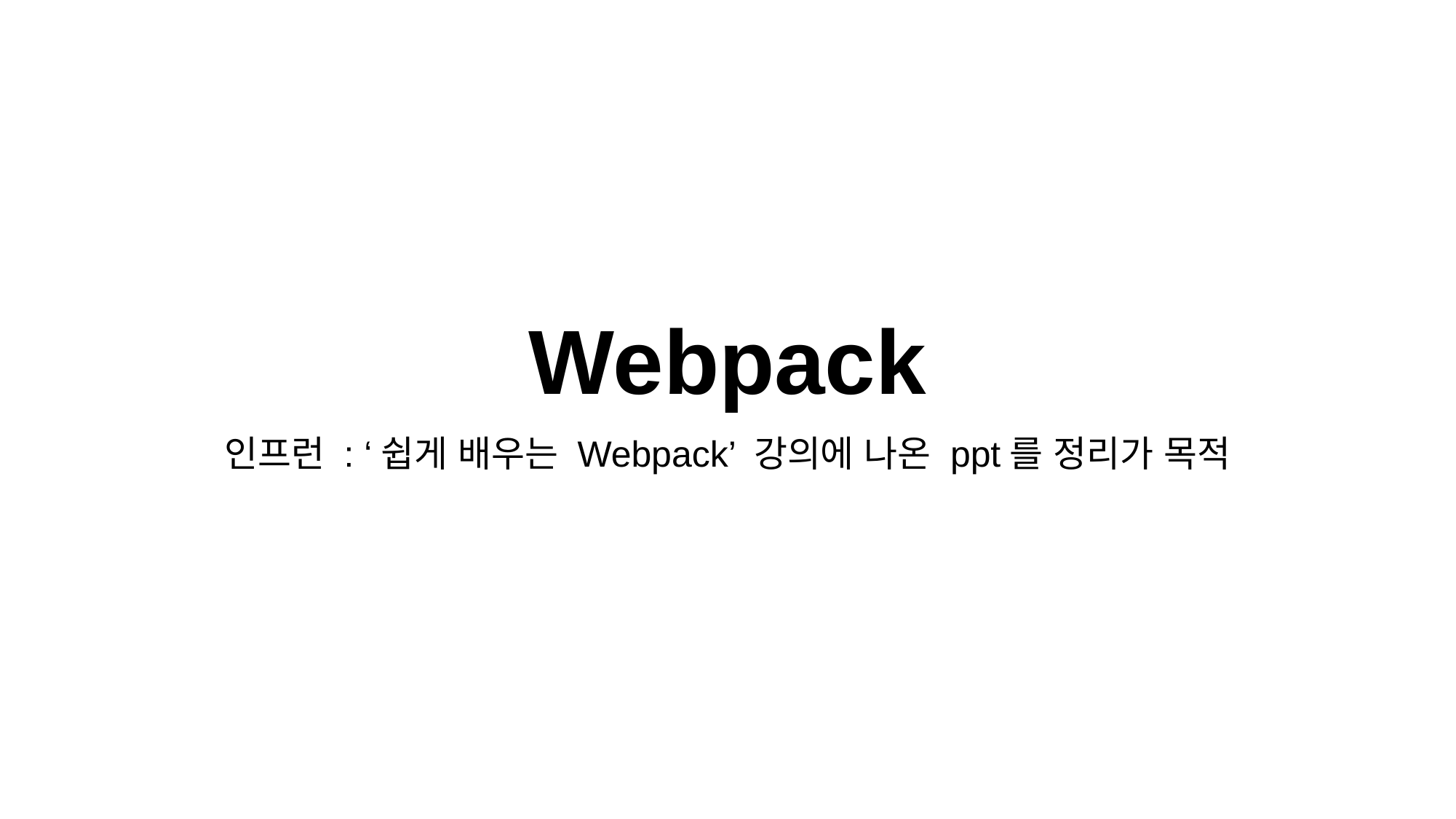

# Webpack
인프런 : ‘쉽게 배우는 Webpack’ 강의에 나온 ppt를 정리가 목적